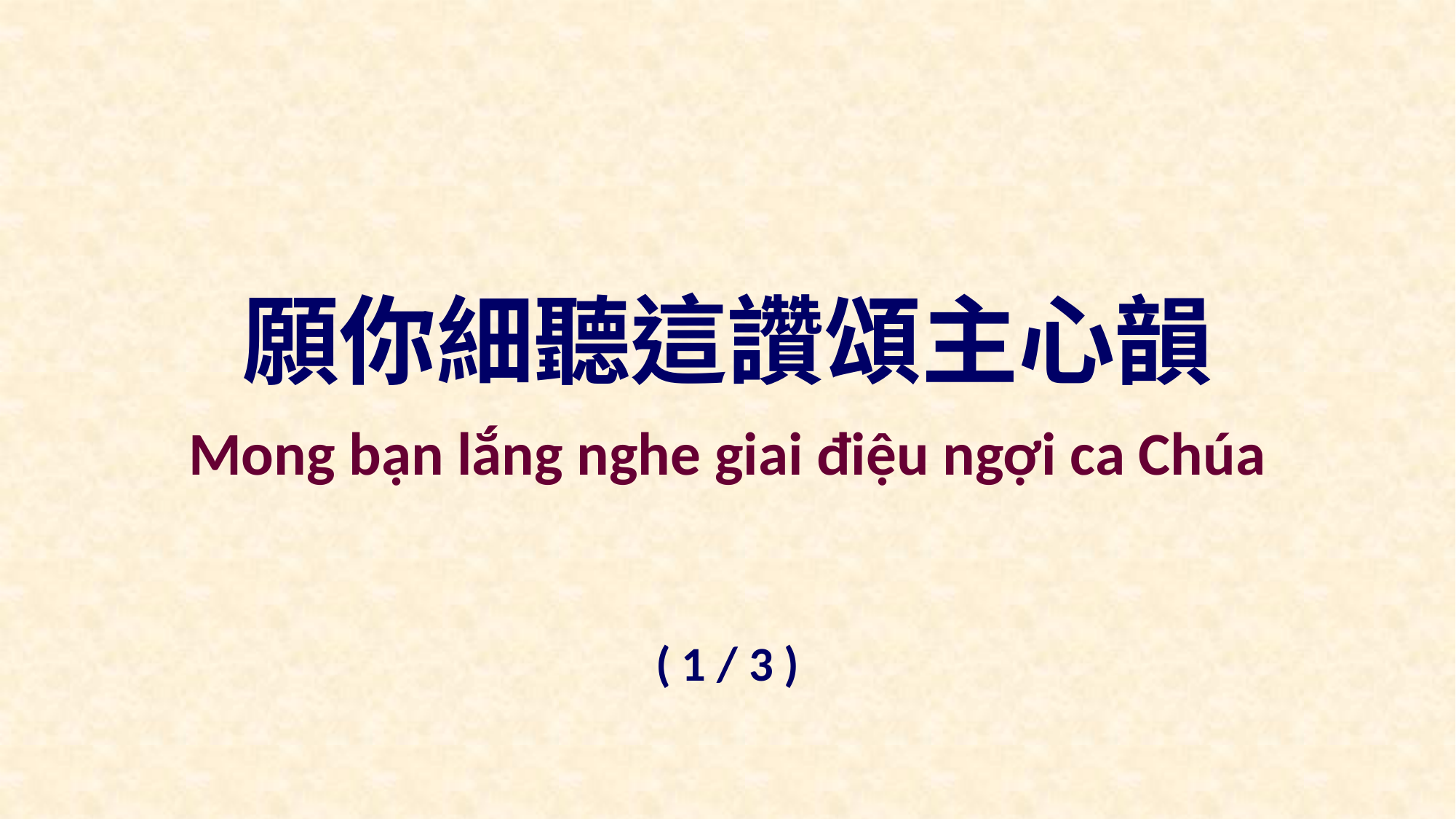

願你細聽這讚頌主心韻
Mong bạn lắng nghe giai điệu ngợi ca Chúa
( 1 / 3 )